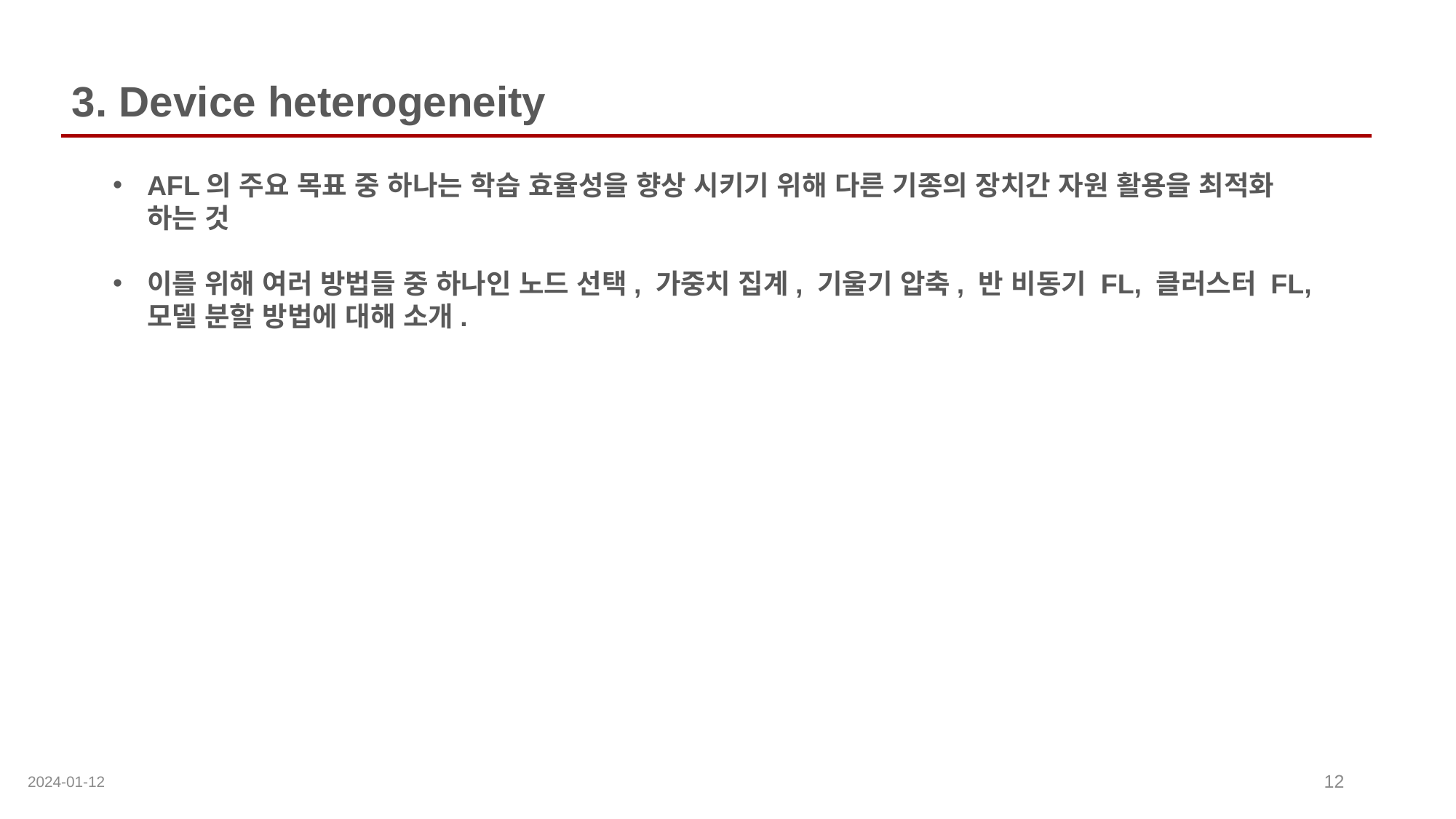

3. Device heterogeneity
AFL의 주요 목표 중 하나는 학습 효율성을 향상 시키기 위해 다른 기종의 장치간 자원 활용을 최적화 하는 것

이를 위해 여러 방법들 중 하나인 노드 선택, 가중치 집계, 기울기 압축, 반 비동기 FL, 클러스터 FL, 모델 분할 방법에 대해 소개.
2024-01-12
12